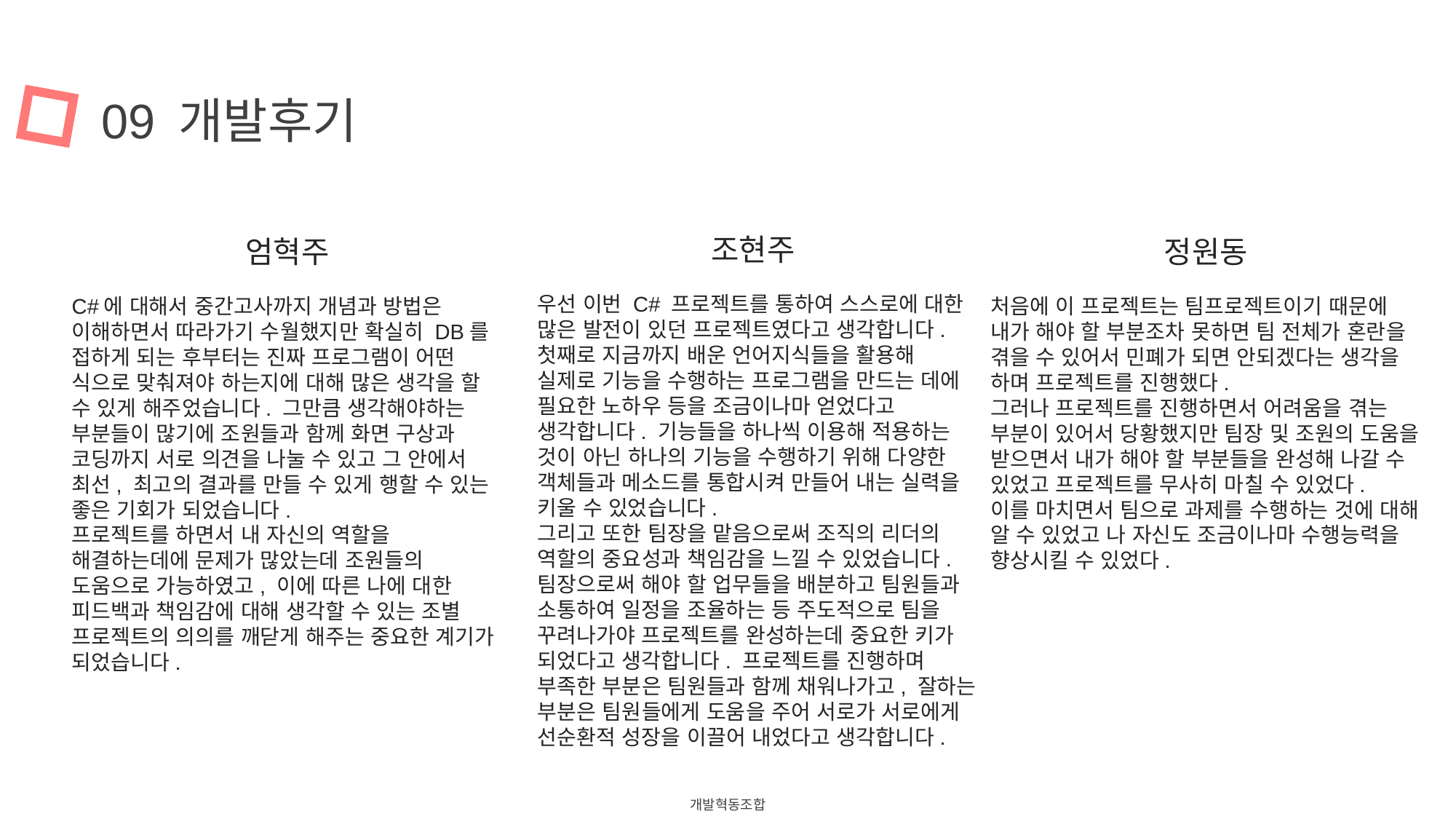

09
개발후기

조현주
우선 이번 C# 프로젝트를 통하여 스스로에 대한 많은 발전이 있던 프로젝트였다고 생각합니다.
첫째로 지금까지 배운 언어지식들을 활용해 실제로 기능을 수행하는 프로그램을 만드는 데에 필요한 노하우 등을 조금이나마 얻었다고 생각합니다. 기능들을 하나씩 이용해 적용하는 것이 아닌 하나의 기능을 수행하기 위해 다양한 객체들과 메소드를 통합시켜 만들어 내는 실력을 키울 수 있었습니다.
그리고 또한 팀장을 맡음으로써 조직의 리더의 역할의 중요성과 책임감을 느낄 수 있었습니다. 팀장으로써 해야 할 업무들을 배분하고 팀원들과 소통하여 일정을 조율하는 등 주도적으로 팀을 꾸려나가야 프로젝트를 완성하는데 중요한 키가 되었다고 생각합니다. 프로젝트를 진행하며 부족한 부분은 팀원들과 함께 채워나가고, 잘하는 부분은 팀원들에게 도움을 주어 서로가 서로에게 선순환적 성장을 이끌어 내었다고 생각합니다.
엄혁주
C#에 대해서 중간고사까지 개념과 방법은 이해하면서 따라가기 수월했지만 확실히 DB를 접하게 되는 후부터는 진짜 프로그램이 어떤 식으로 맞춰져야 하는지에 대해 많은 생각을 할 수 있게 해주었습니다. 그만큼 생각해야하는 부분들이 많기에 조원들과 함께 화면 구상과 코딩까지 서로 의견을 나눌 수 있고 그 안에서 최선, 최고의 결과를 만들 수 있게 행할 수 있는 좋은 기회가 되었습니다.
프로젝트를 하면서 내 자신의 역할을 해결하는데에 문제가 많았는데 조원들의 도움으로 가능하였고, 이에 따른 나에 대한 피드백과 책임감에 대해 생각할 수 있는 조별 프로젝트의 의의를 깨닫게 해주는 중요한 계기가 되었습니다.
정원동
처음에 이 프로젝트는 팀프로젝트이기 때문에 내가 해야 할 부분조차 못하면 팀 전체가 혼란을 겪을 수 있어서 민폐가 되면 안되겠다는 생각을 하며 프로젝트를 진행했다.
그러나 프로젝트를 진행하면서 어려움을 겪는 부분이 있어서 당황했지만 팀장 및 조원의 도움을 받으면서 내가 해야 할 부분들을 완성해 나갈 수 있었고 프로젝트를 무사히 마칠 수 있었다.
이를 마치면서 팀으로 과제를 수행하는 것에 대해 알 수 있었고 나 자신도 조금이나마 수행능력을 향상시킬 수 있었다.
개발혁동조합